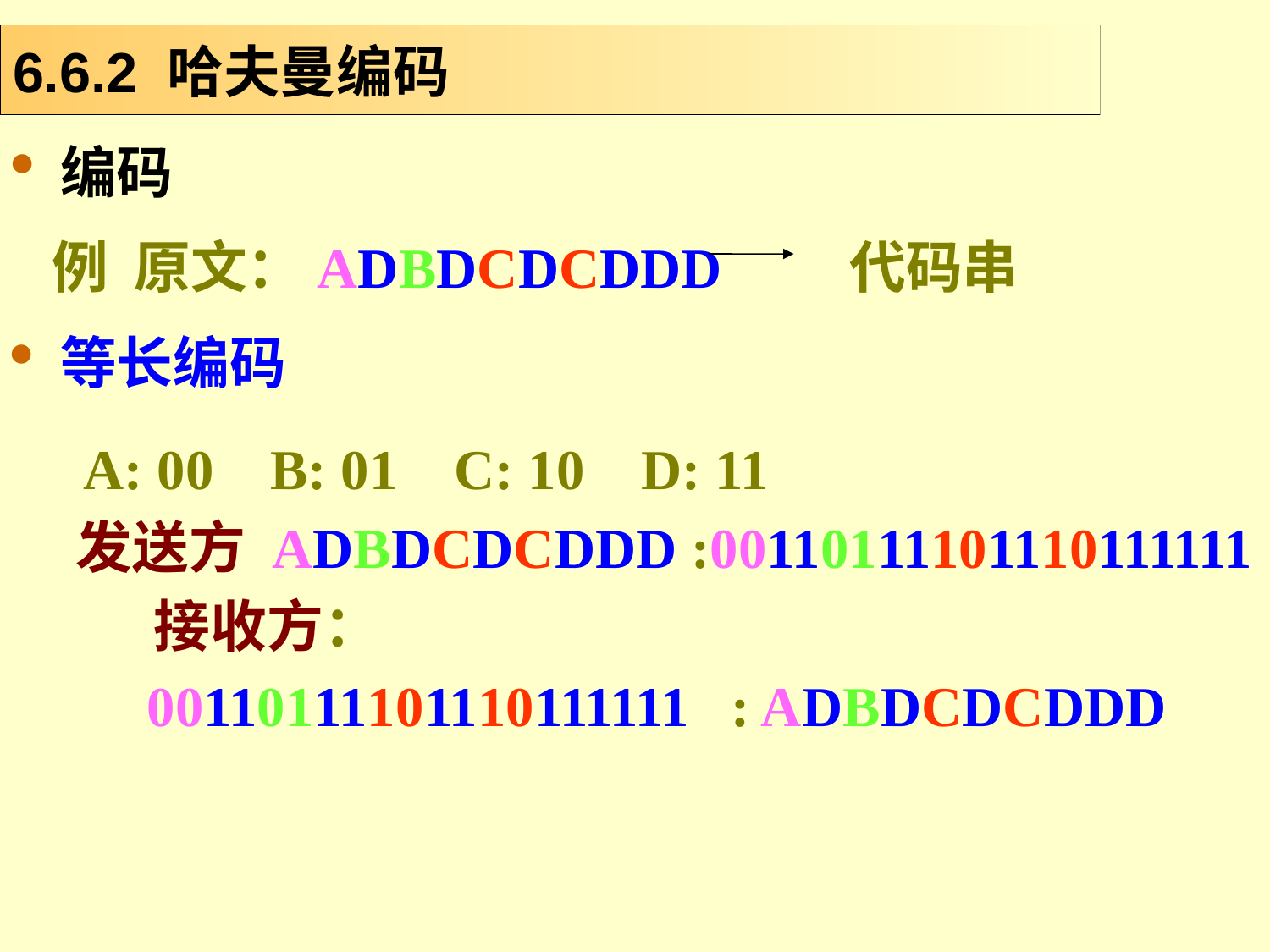

# 6.6.2 哈夫曼编码
编码
  例  原文：ADBDCDCDDD        代码串

等长编码
     A: 00    B: 01    C: 10    D: 11
发送方 ADBDCDCDDD :00110111101110111111
     接收方：
     00110111101110111111   : ADBDCDCDDD